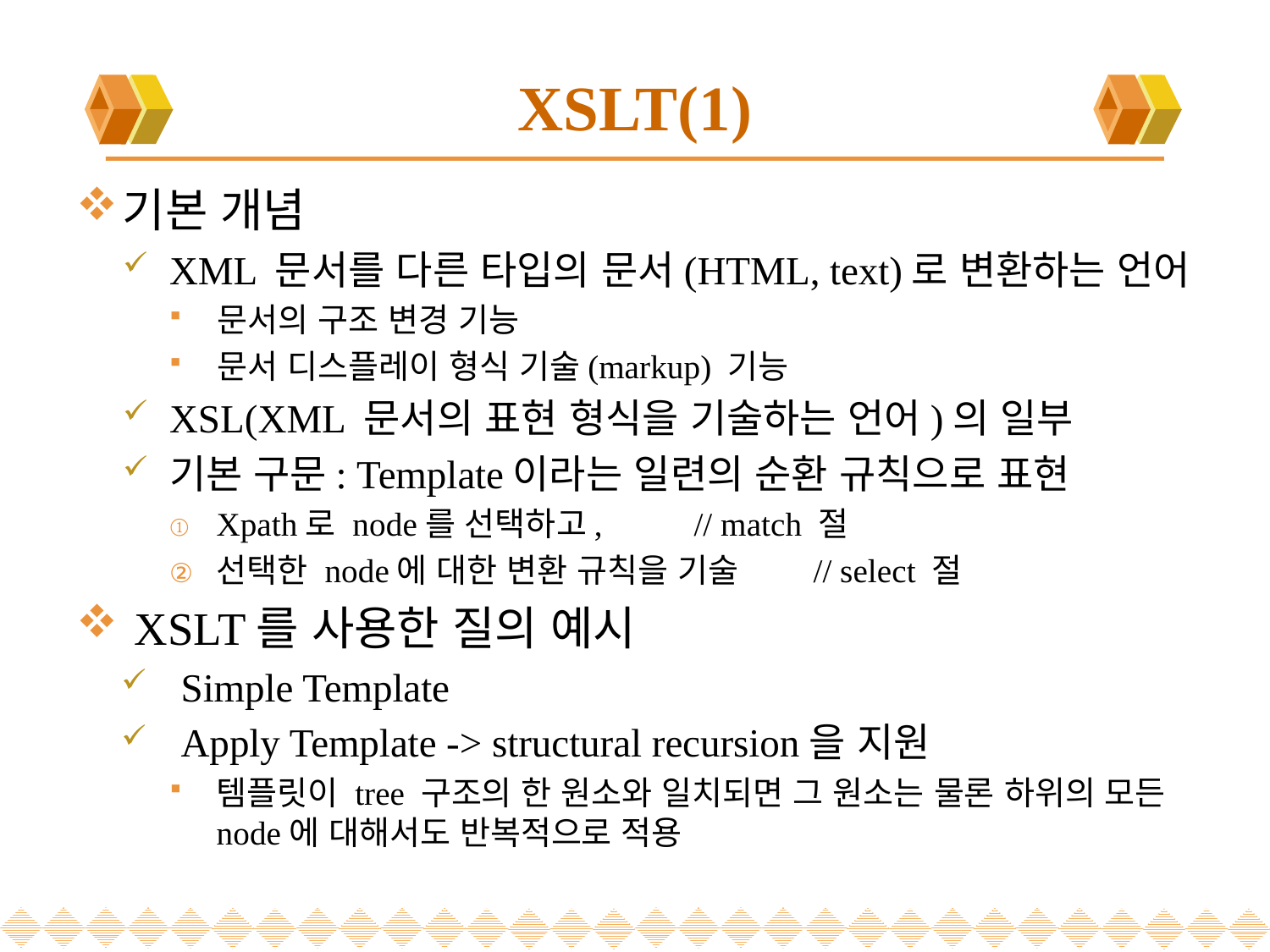

# XSLT(1)
기본 개념
XML 문서를 다른 타입의 문서(HTML, text)로 변환하는 언어
문서의 구조 변경 기능
문서 디스플레이 형식 기술(markup) 기능
XSL(XML 문서의 표현 형식을 기술하는 언어)의 일부
기본 구문: Template이라는 일련의 순환 규칙으로 표현
Xpath로 node를 선택하고,		// match 절
선택한 node에 대한 변환 규칙을 기술	// select 절
XSLT를 사용한 질의 예시
Simple Template
Apply Template -> structural recursion을 지원
템플릿이 tree 구조의 한 원소와 일치되면 그 원소는 물론 하위의 모든 node에 대해서도 반복적으로 적용